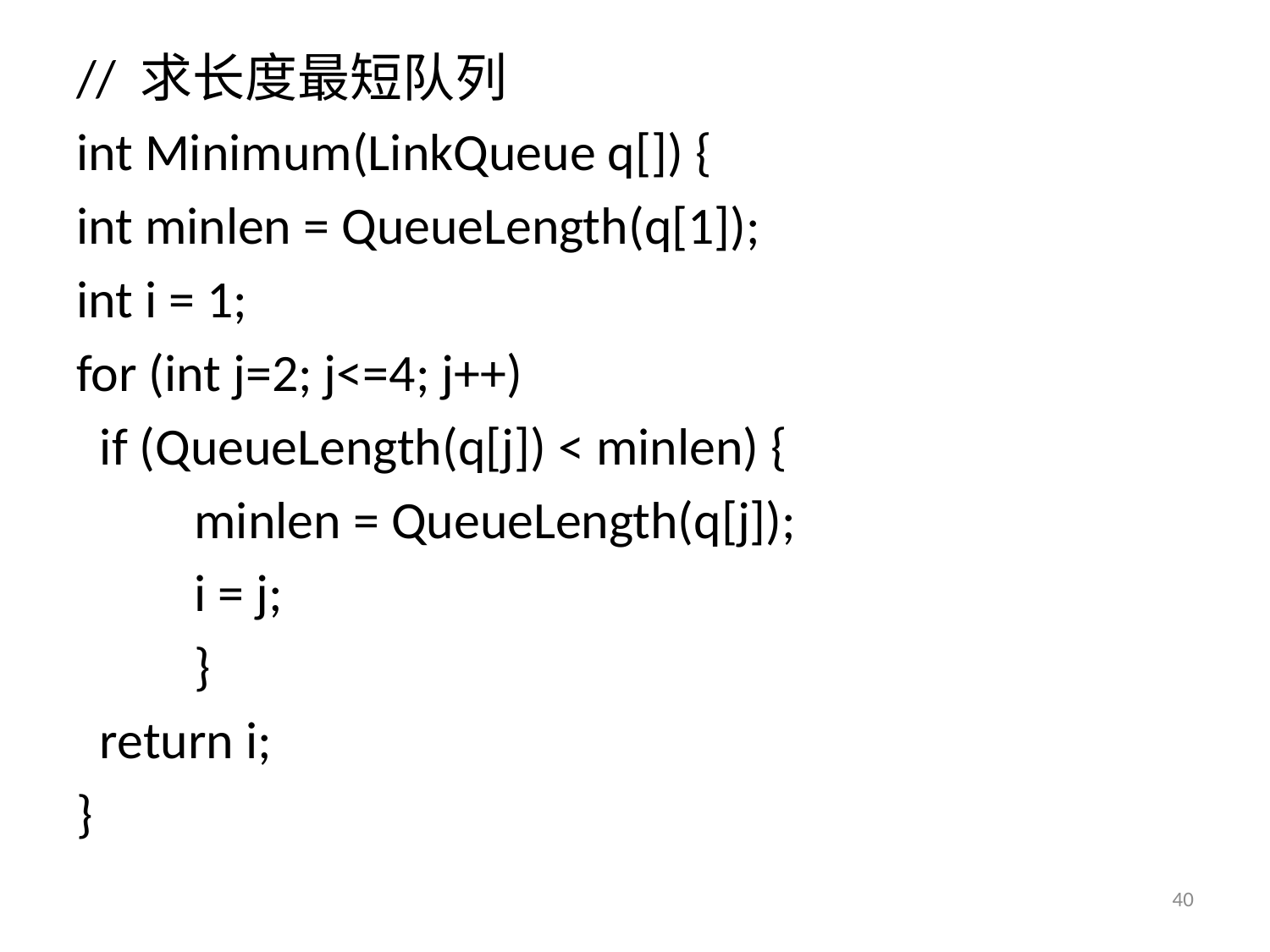

# // 求长度最短队列
int Minimum(LinkQueue q[]) {
int minlen = QueueLength(q[1]);
int i = 1;
for (int j=2; j<=4; j++)
  if (QueueLength(q[j]) < minlen) {
	minlen = QueueLength(q[j]);
	i = j;
	}
  return i;
}
40